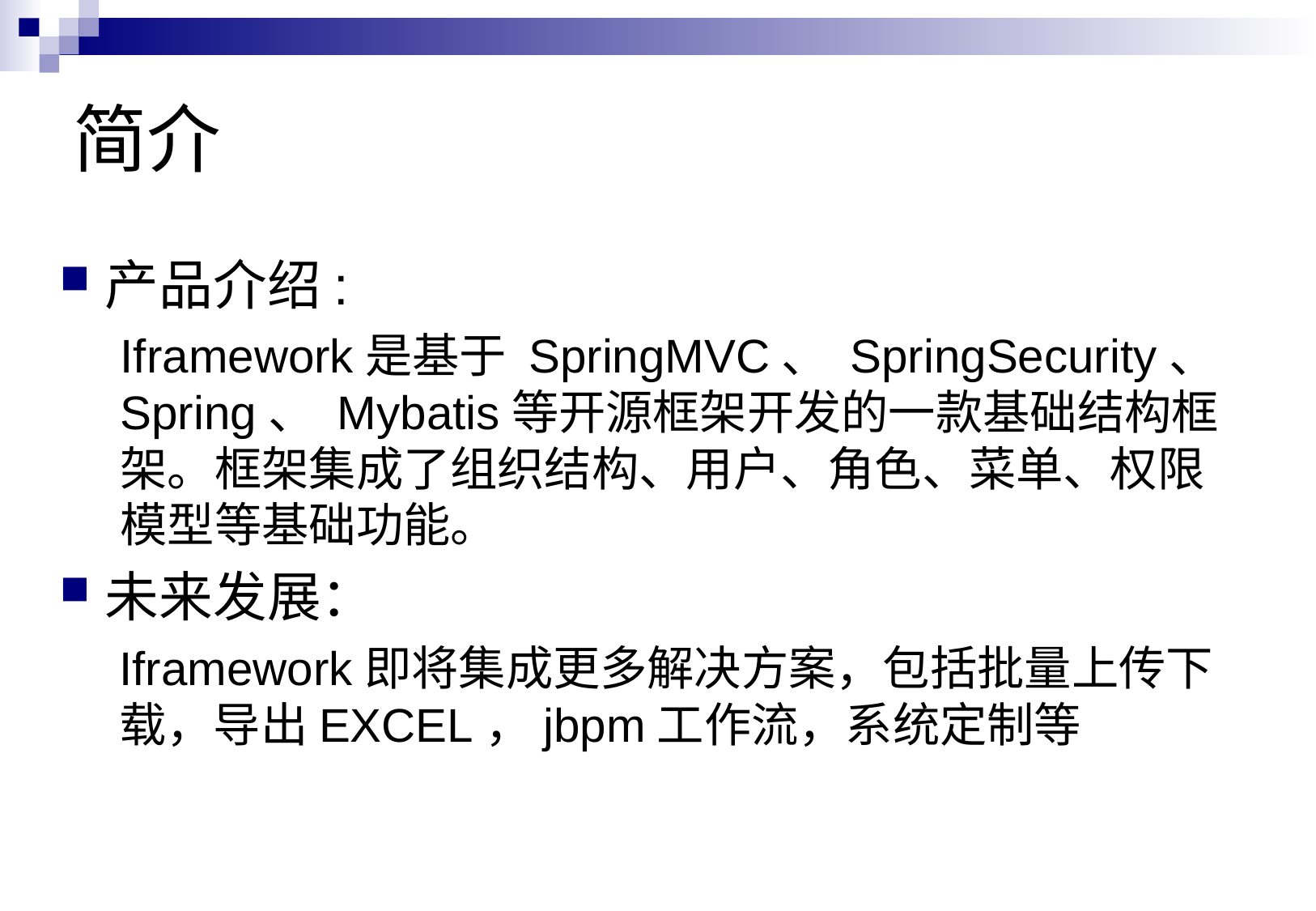

# 简介
产品介绍:
Iframework是基于 SpringMVC、 SpringSecurity、 Spring、 Mybatis等开源框架开发的一款基础结构框架。框架集成了组织结构、用户、角色、菜单、权限模型等基础功能。
未来发展：
Iframework即将集成更多解决方案，包括批量上传下载，导出EXCEL，jbpm工作流，系统定制等